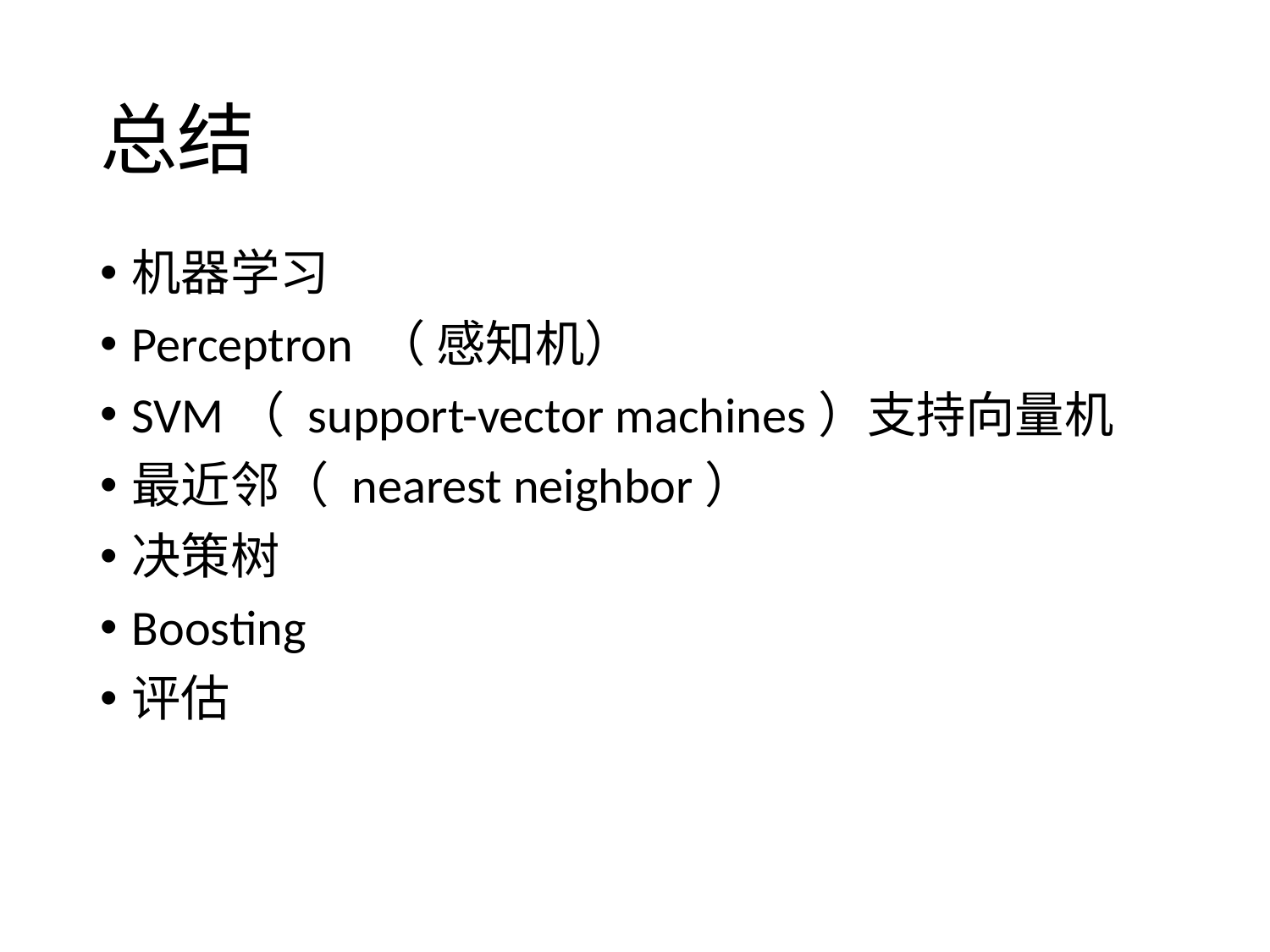

# 总结
机器学习
Perceptron （ 感知机）
SVM（ support-vector machines）支持向量机
最近邻（ nearest neighbor）
决策树
Boosting
评估